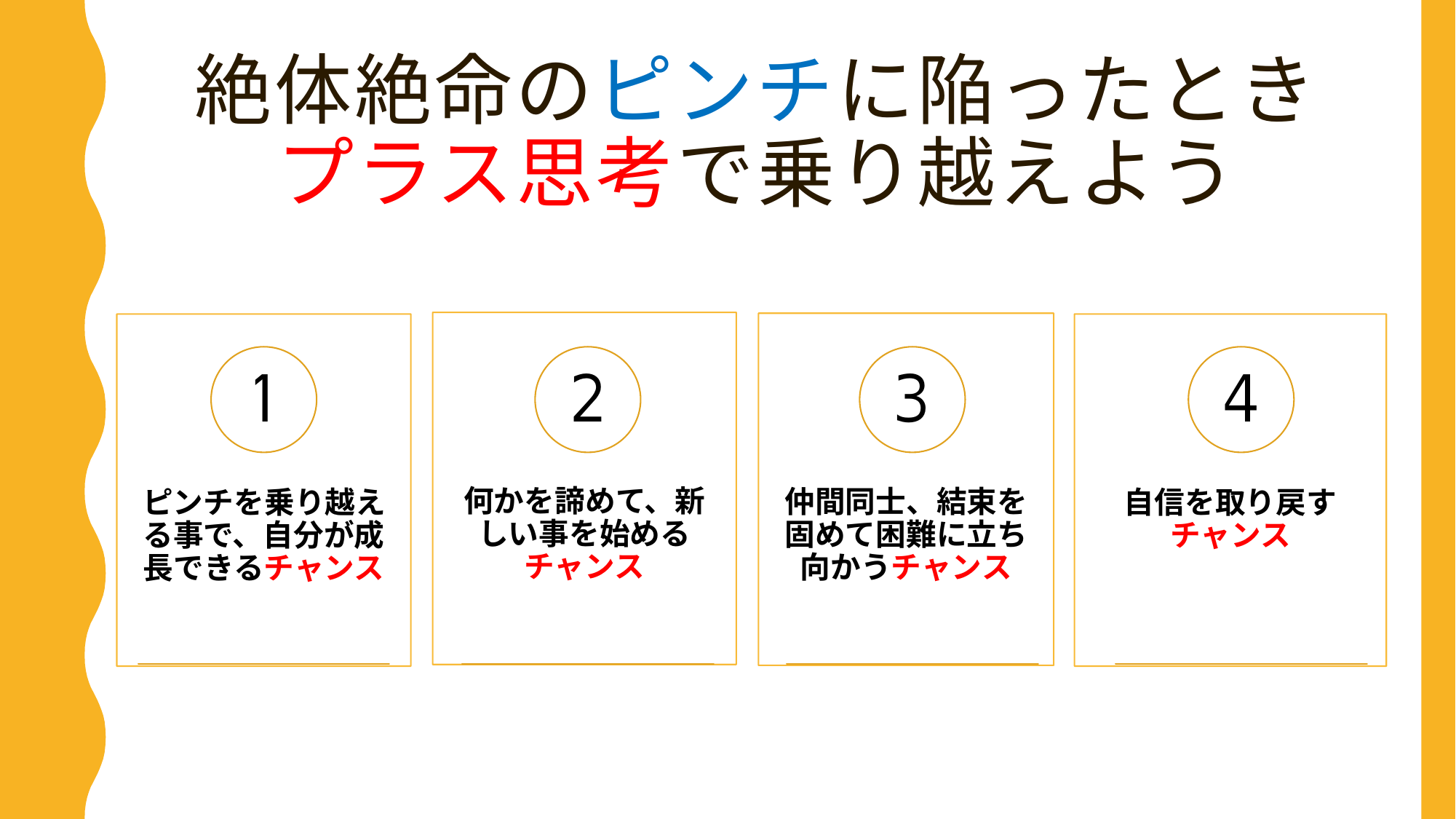

# 絶体絶命のピンチに陥ったとき プラス思考で乗り越えよう
ピンチを乗り越える事で、自分が成長できるチャンス
1
何かを諦めて、新しい事を始めるチャンス
2
仲間同士、結束を固めて困難に立ち向かうチャンス
3
自信を取り戻すチャンス
4